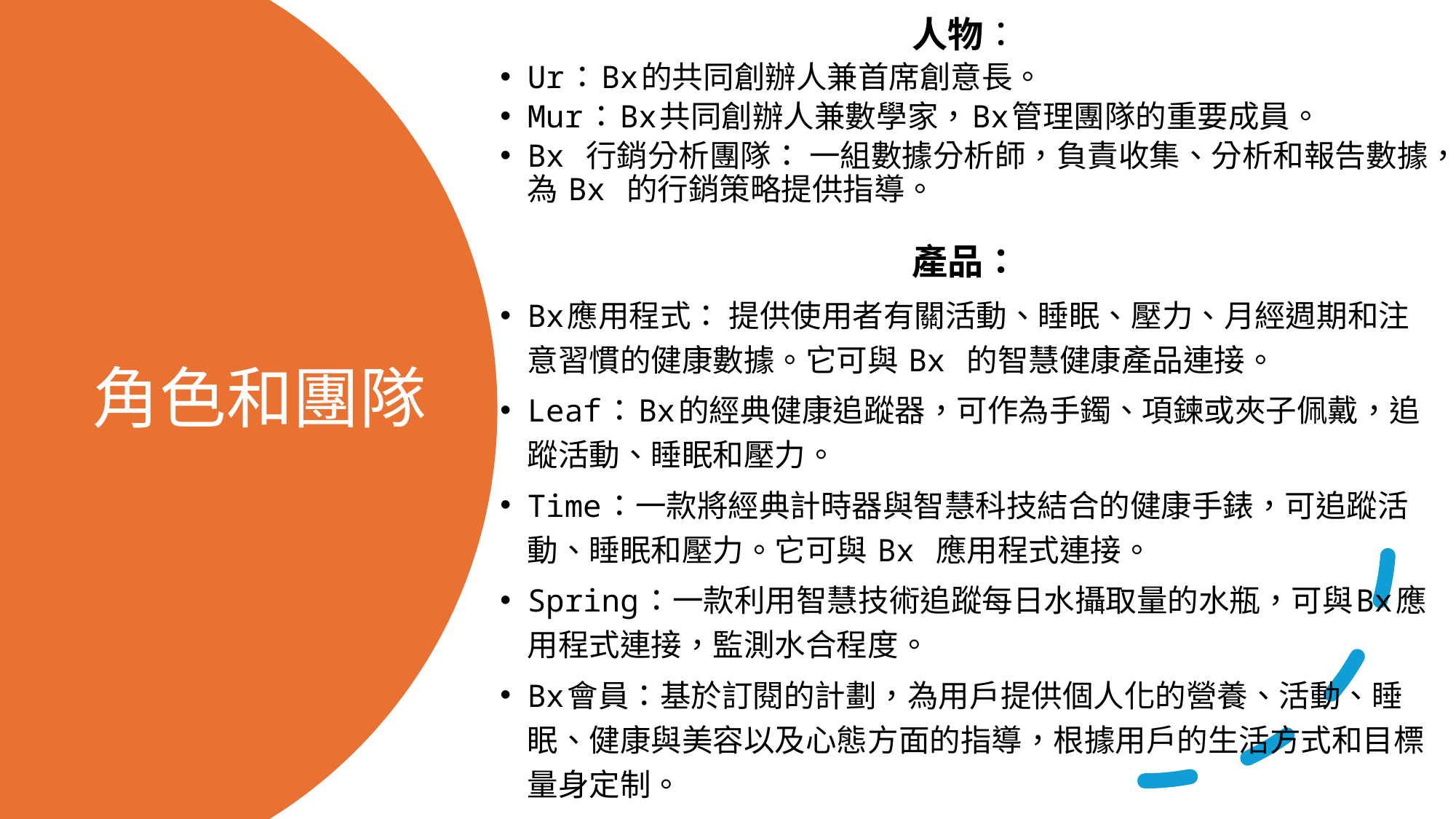

人物：
Ur：Bx的共同創辦人兼首席創意長。
Mur：Bx共同創辦人兼數學家，Bx管理團隊的重要成員。
Bx 行銷分析團隊： 一組數據分析師，負責收集、分析和報告數據，為 Bx 的行銷策略提供指導。

產品：
Bx應用程式： 提供使用者有關活動、睡眠、壓力、月經週期和注意習慣的健康數據。它可與 Bx 的智慧健康產品連接。
Leaf：Bx的經典健康追蹤器，可作為手鐲、項鍊或夾子佩戴，追蹤活動、睡眠和壓力。
Time：一款將經典計時器與智慧科技結合的健康手錶，可追蹤活動、睡眠和壓力。它可與 Bx 應用程式連接。
Spring：一款利用智慧技術追蹤每日水攝取量的水瓶，可與Bx應用程式連接，監測水合程度。
Bx會員：基於訂閱的計劃，為用戶提供個人化的營養、活動、睡眠、健康與美容以及心態方面的指導，根據用戶的生活方式和目標量身定制。
# 角色和團隊